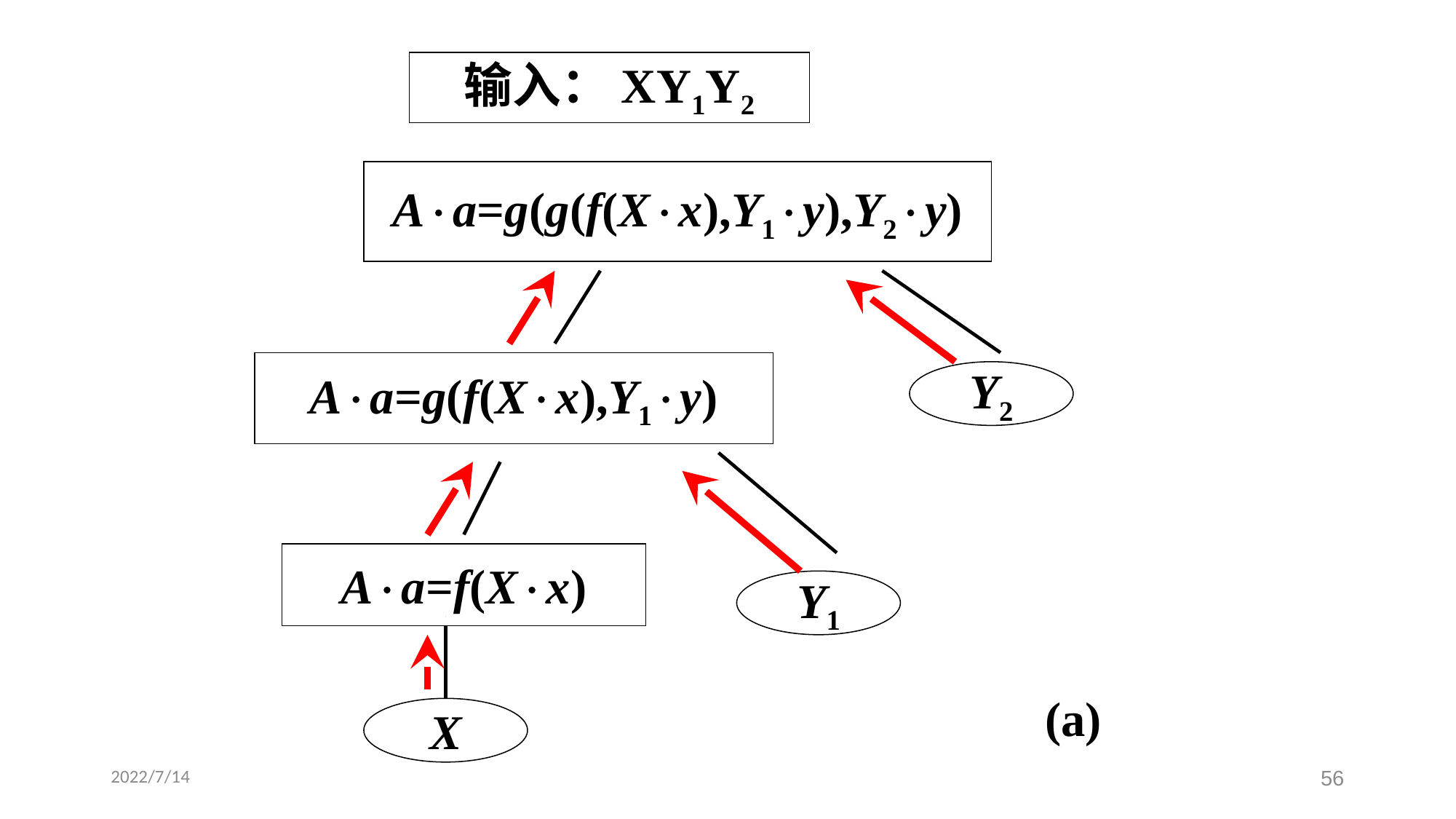

输入：XY1Y2
A⋅a=g(g(f(X⋅x),Y1⋅y),Y2⋅y)

A⋅a=g(f(X⋅x),Y1⋅y)
Y2

A⋅a=f(X⋅x)
Y1

(a)
X
2022/7/14
56